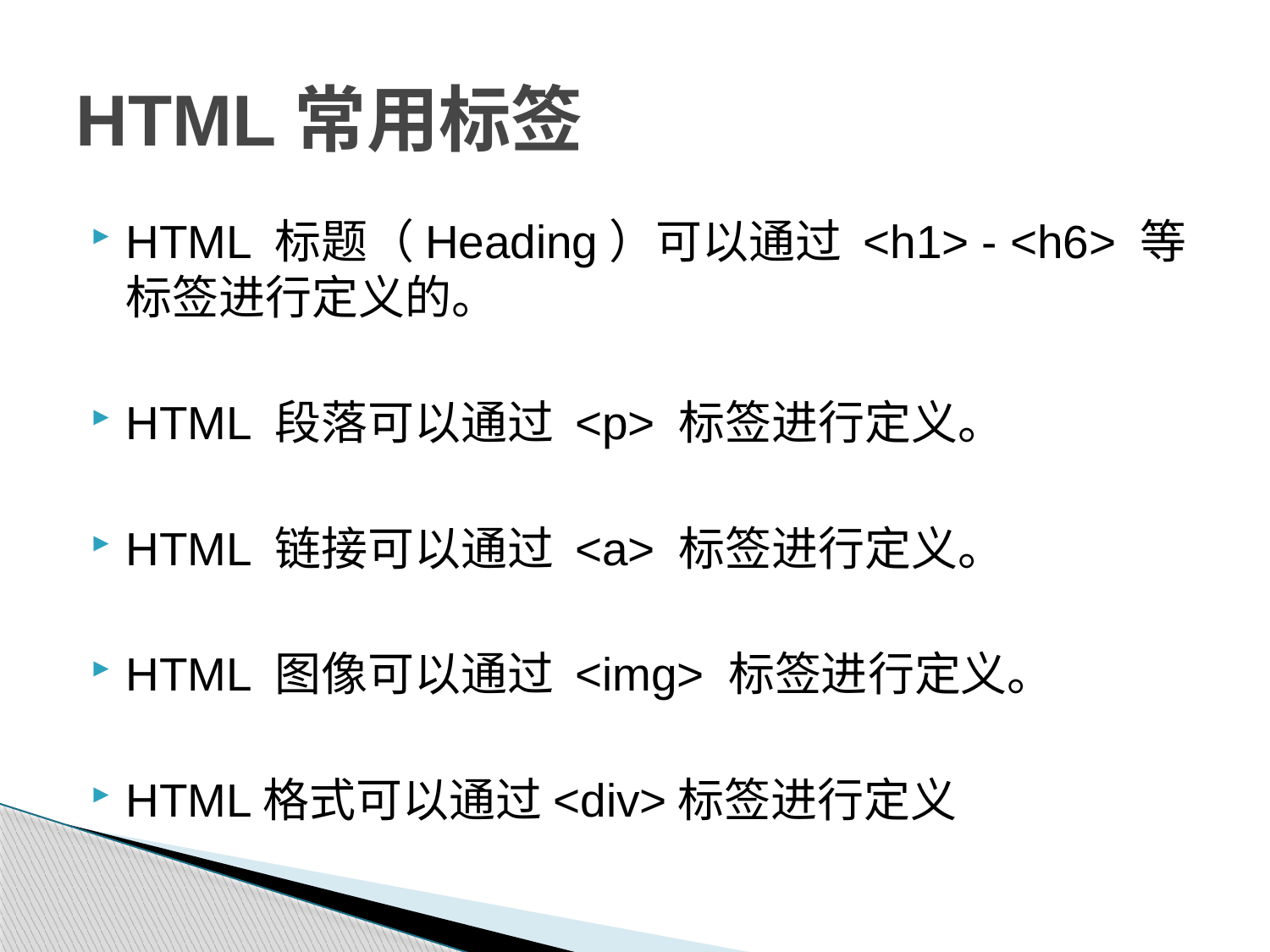

# HTML常用标签
HTML 标题（Heading）可以通过 <h1> - <h6> 等标签进行定义的。

HTML 段落可以通过 <p> 标签进行定义。

HTML 链接可以通过 <a> 标签进行定义。

HTML 图像可以通过 <img> 标签进行定义。

HTML格式可以通过<div>标签进行定义